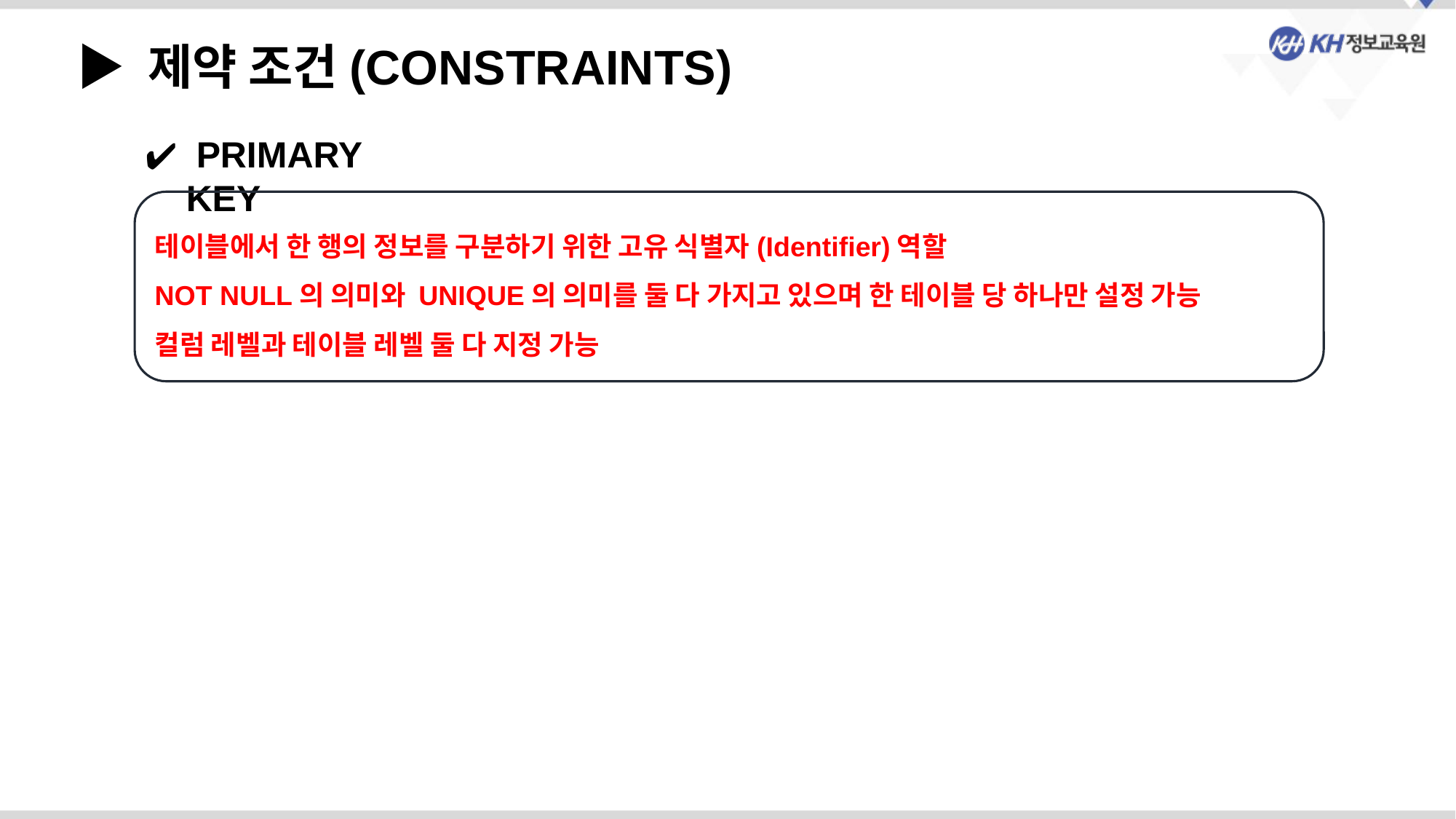

▶ 제약 조건(CONSTRAINTS)
 PRIMARY KEY
테이블에서 한 행의 정보를 구분하기 위한 고유 식별자(Identifier)역할
NOT NULL의 의미와 UNIQUE의 의미를 둘 다 가지고 있으며 한 테이블 당 하나만 설정 가능
컬럼 레벨과 테이블 레벨 둘 다 지정 가능